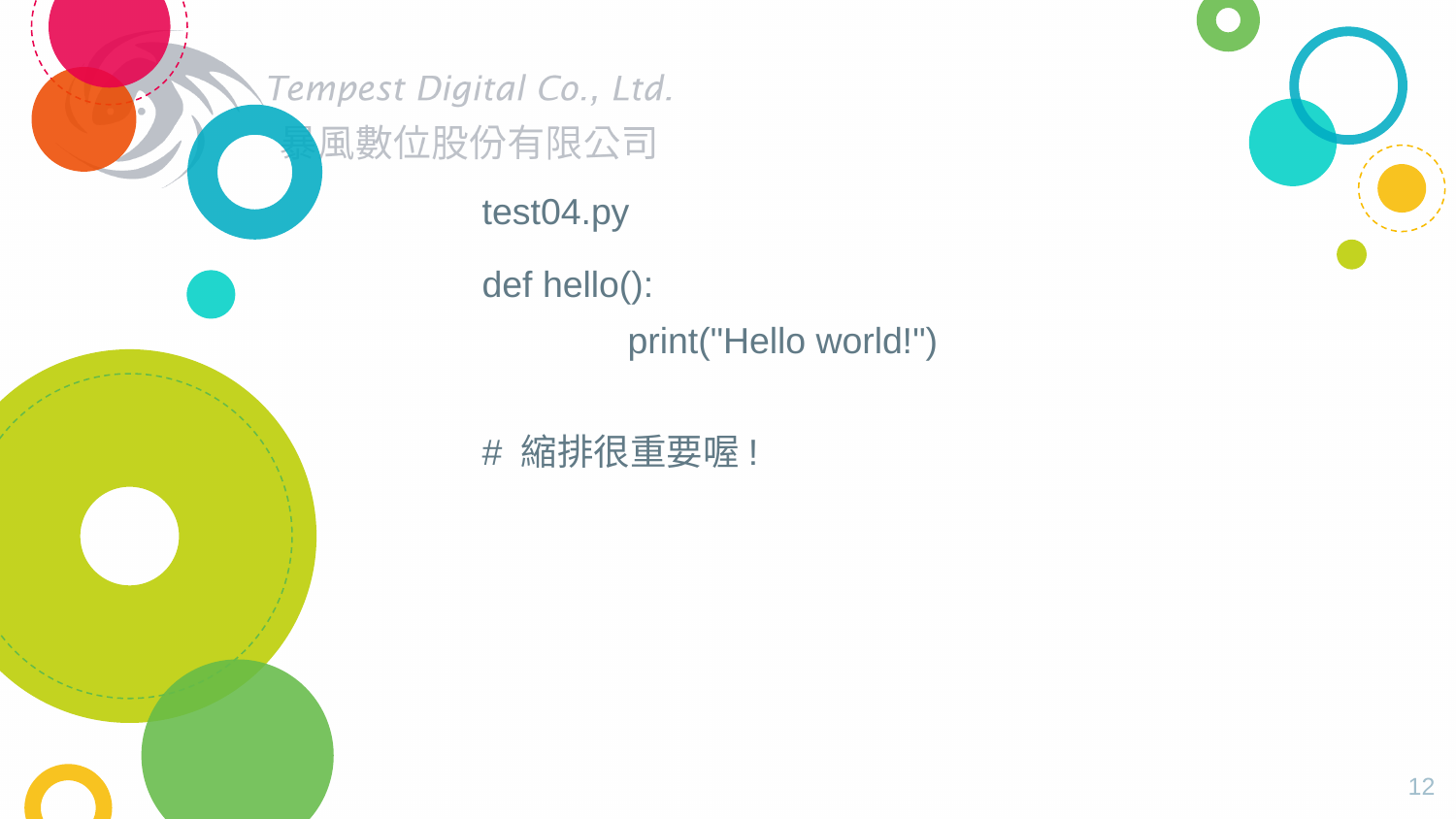

# test04.py
def hello():
	print("Hello world!")

# 縮排很重要喔!

12